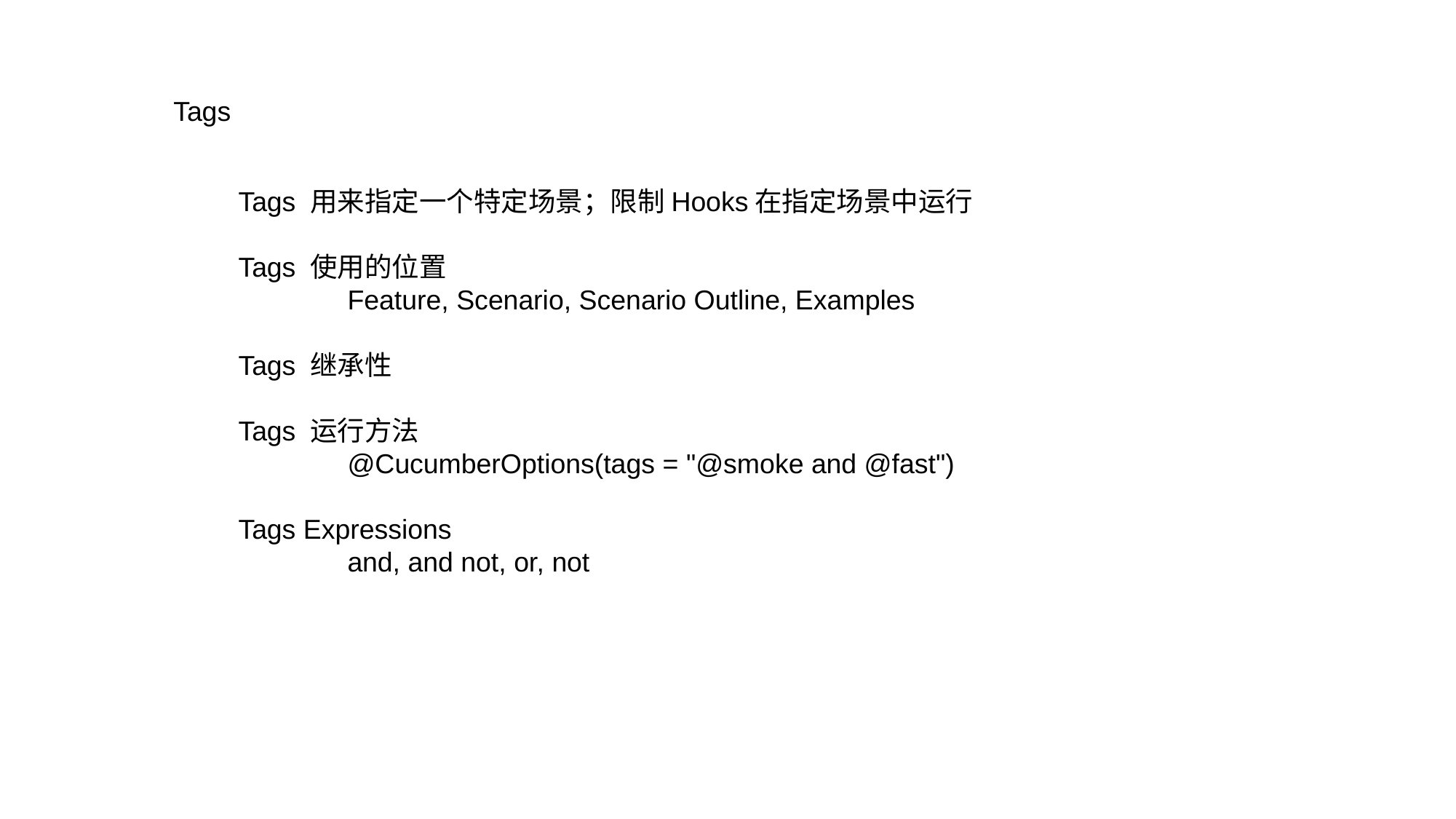

Tags
Tags 用来指定一个特定场景；限制Hooks在指定场景中运行

Tags 使用的位置
	Feature, Scenario, Scenario Outline, Examples

Tags 继承性

Tags 运行方法
	@CucumberOptions(tags = "@smoke and @fast")

Tags Expressions
	and, and not, or, not